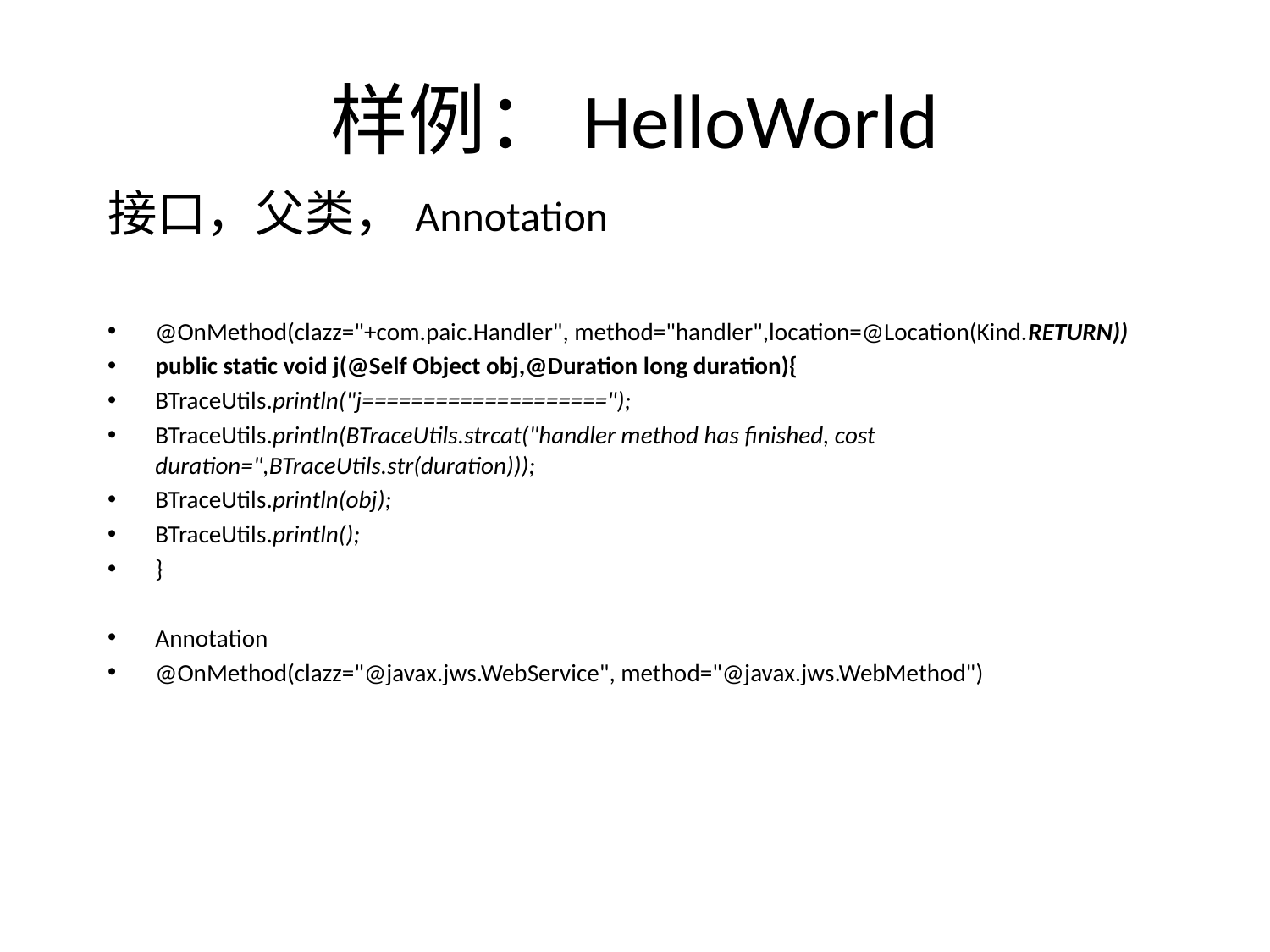

# 样例：HelloWorld
接口，父类，Annotation

@OnMethod(clazz="+com.paic.Handler", method="handler",location=@Location(Kind.RETURN))
public static void j(@Self Object obj,@Duration long duration){
BTraceUtils.println("j====================");
BTraceUtils.println(BTraceUtils.strcat("handler method has finished, cost duration=",BTraceUtils.str(duration)));
BTraceUtils.println(obj);
BTraceUtils.println();
}

Annotation
@OnMethod(clazz="@javax.jws.WebService", method="@javax.jws.WebMethod")